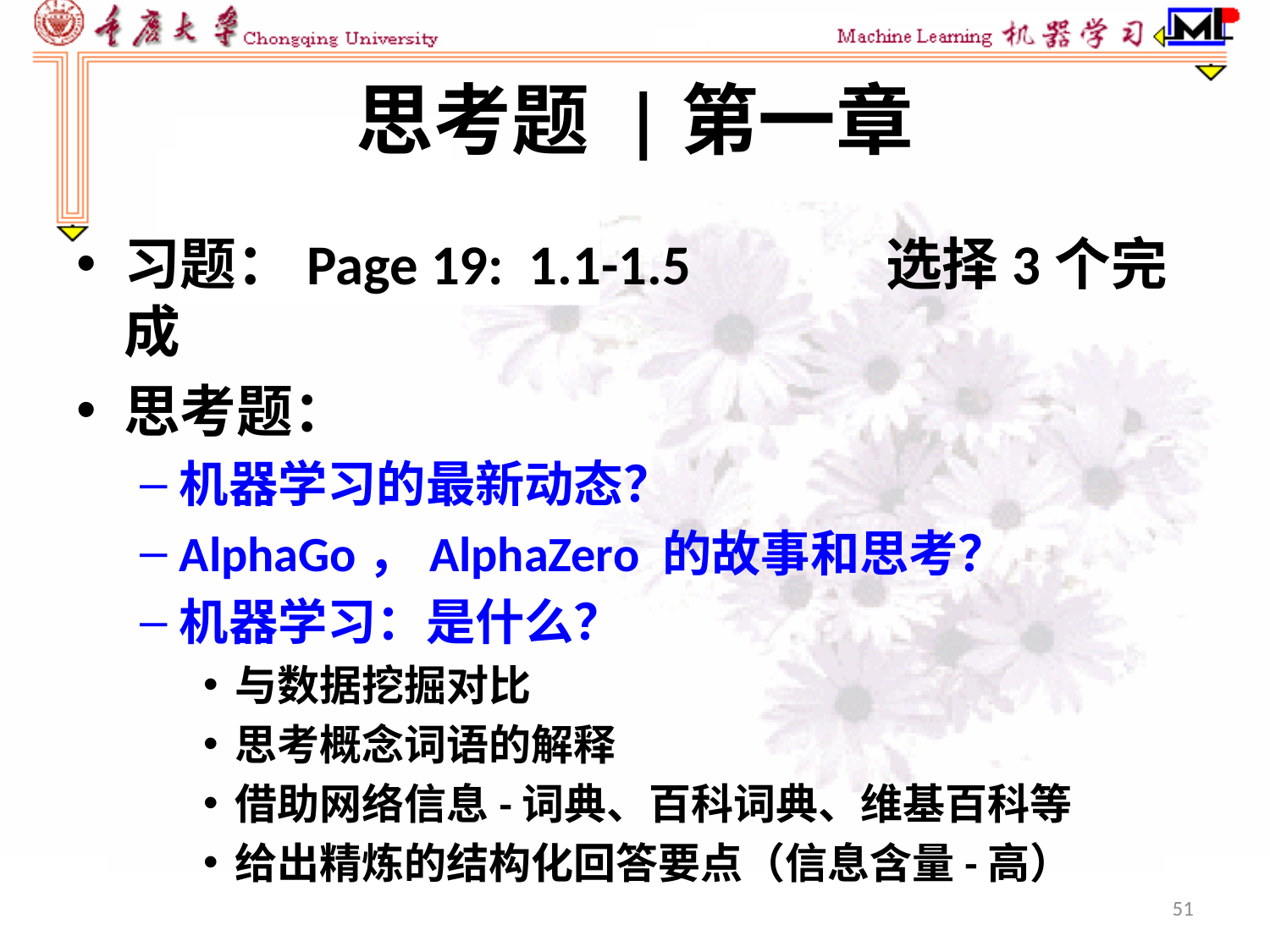

# 思考题 |第一章
习题：Page 19:  1.1-1.5		选择3个完成
思考题：
机器学习的最新动态？
AlphaGo，AlphaZero 的故事和思考？
机器学习：是什么？
与数据挖掘对比
思考概念词语的解释
借助网络信息-词典、百科词典、维基百科等
给出精炼的结构化回答要点（信息含量-高）

51